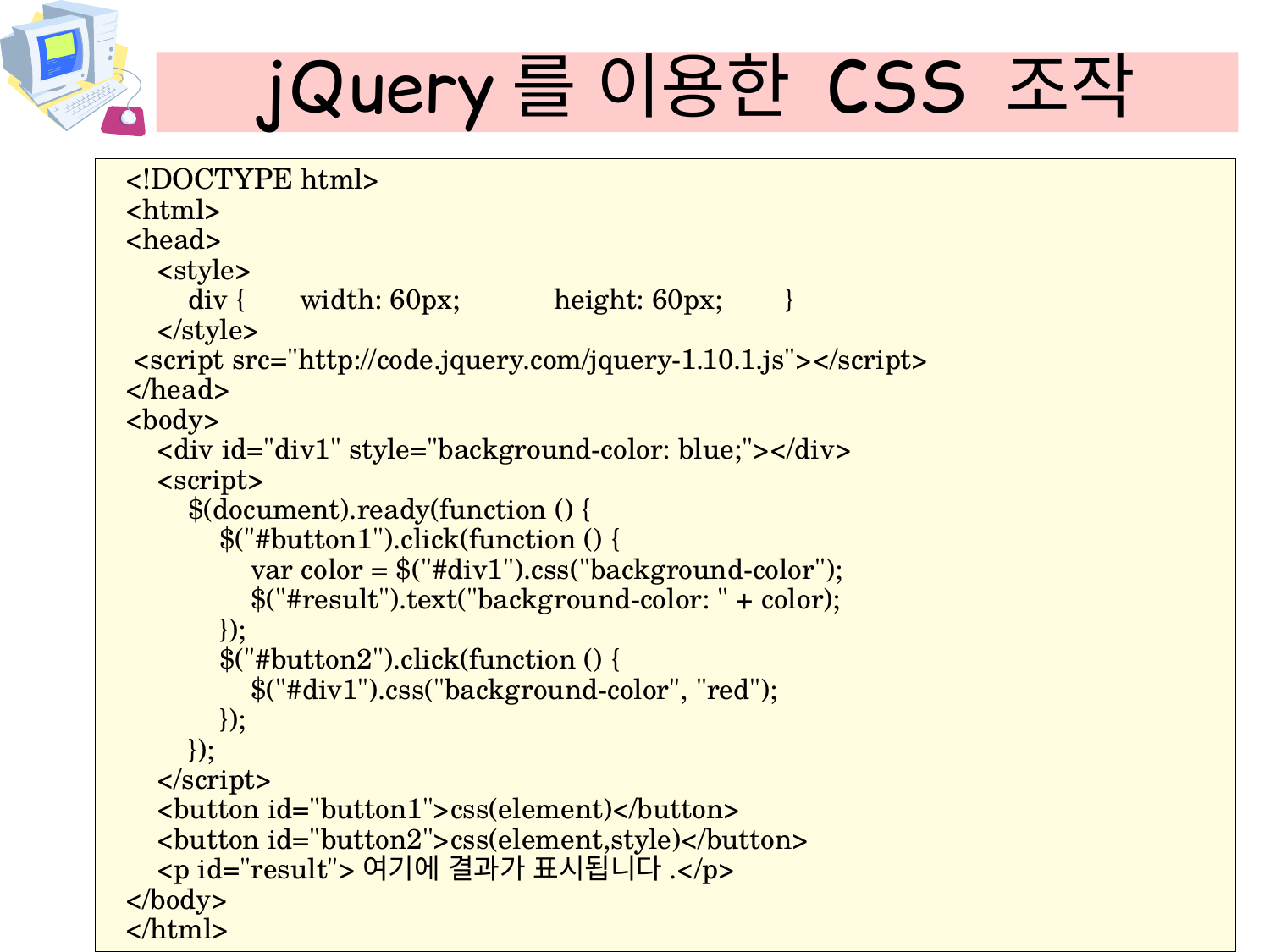

# jQuery를 이용한 CSS 조작
<!DOCTYPE html>
<html>
<head>
    <style>
        div {       width: 60px;            height: 60px;        }
    </style>
 <script src="http://code.jquery.com/jquery-1.10.1.js"></script>
</head>
<body>
    <div id="div1" style="background-color: blue;"></div>
    <script>
        $(document).ready(function () {
            $("#button1").click(function () {
                var color = $("#div1").css("background-color");
                $("#result").text("background-color: " + color);
            });
            $("#button2").click(function () {
                $("#div1").css("background-color", "red");
            });
        });
    </script>
    <button id="button1">css(element)</button>
    <button id="button2">css(element,style)</button>
    <p id="result">여기에 결과가 표시됩니다.</p>
</body>
</html>